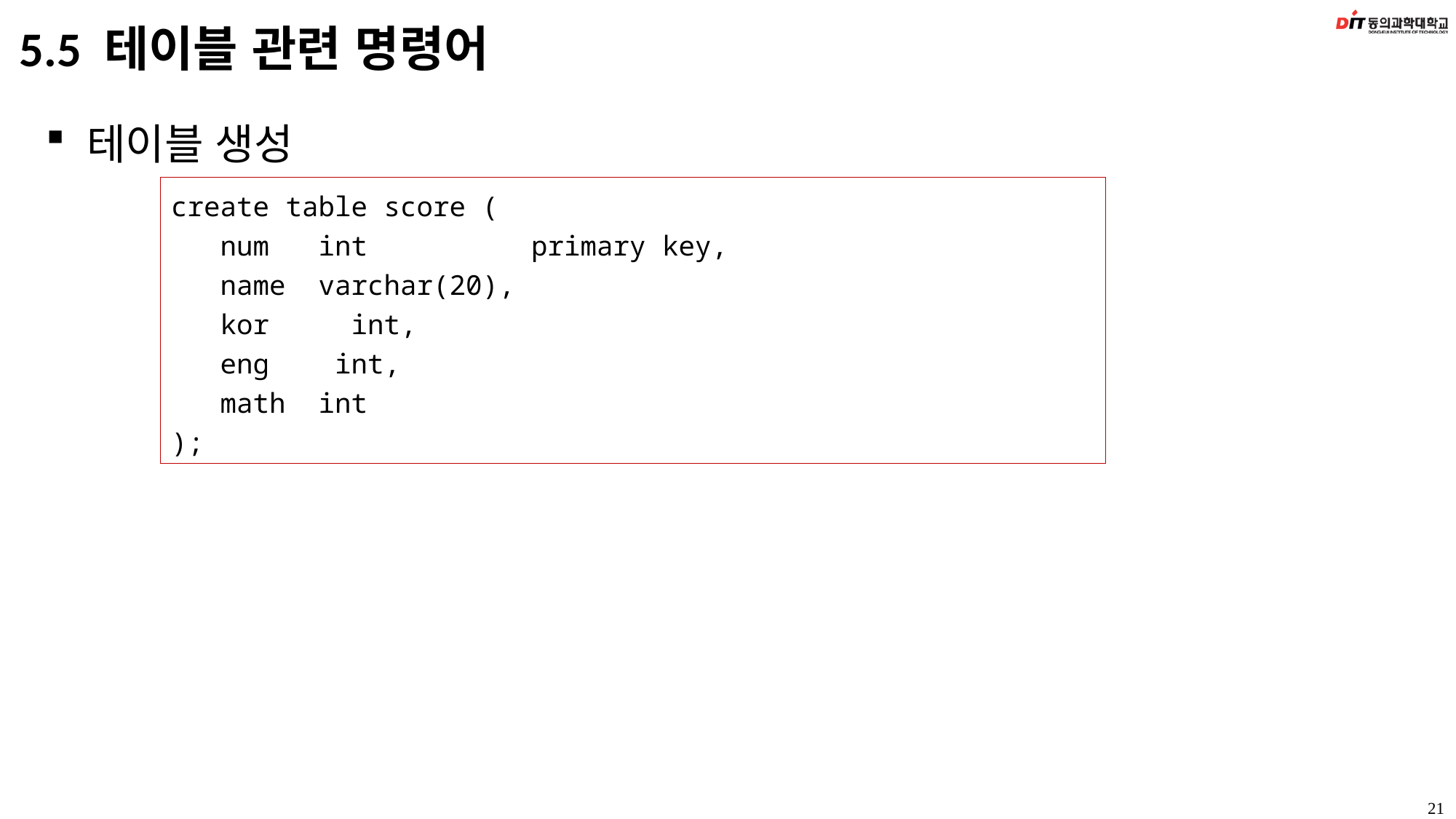

# 5.5 테이블 관련 명령어
테이블 생성
create table score (
   num   int          primary key,
   name  varchar(20),
   kor     int,
   eng    int,
   math  int
);
21